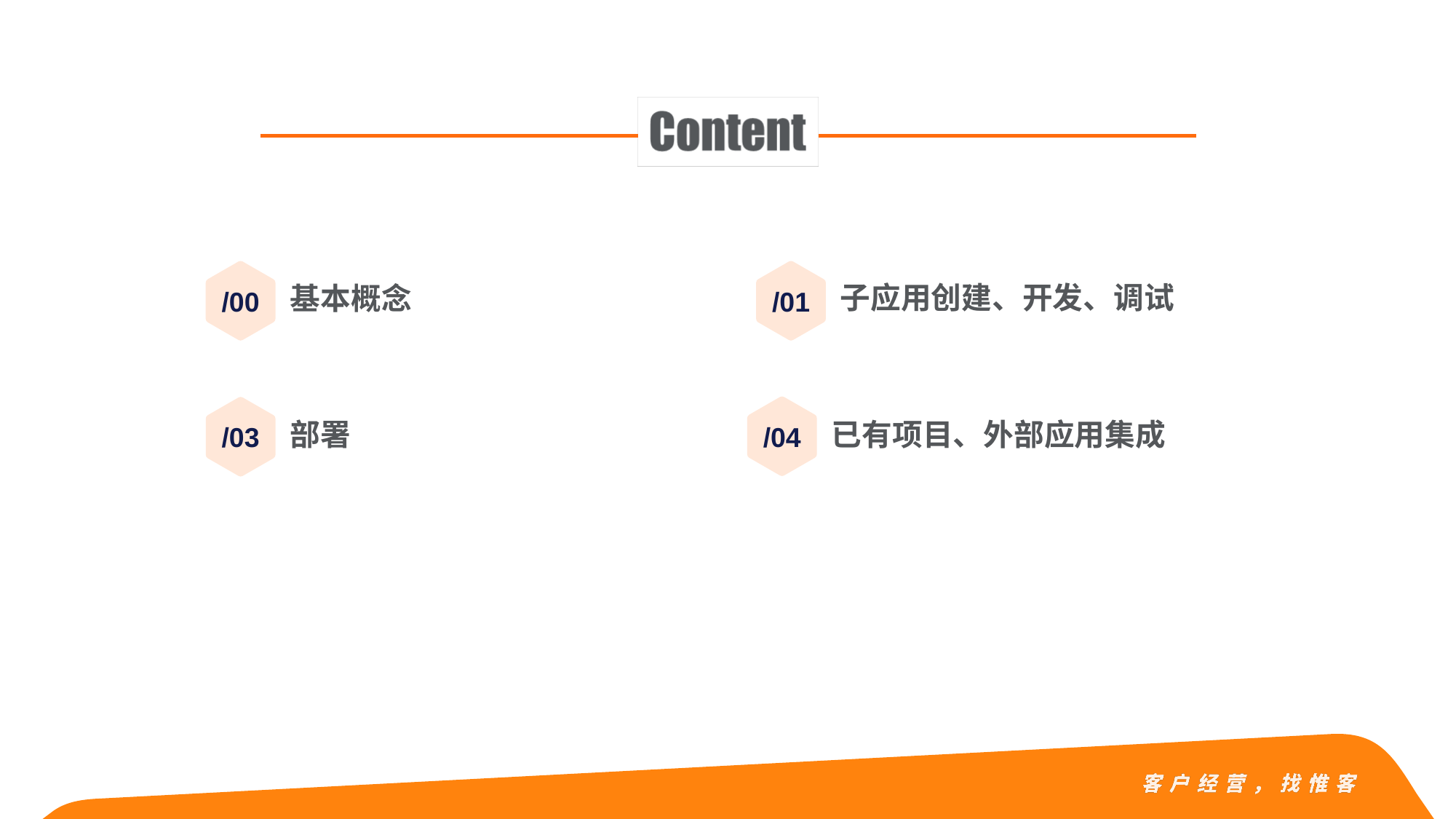

/00
/01
子应用创建、开发、调试
# 基本概念
/04
/03
已有项目、外部应用集成
部署